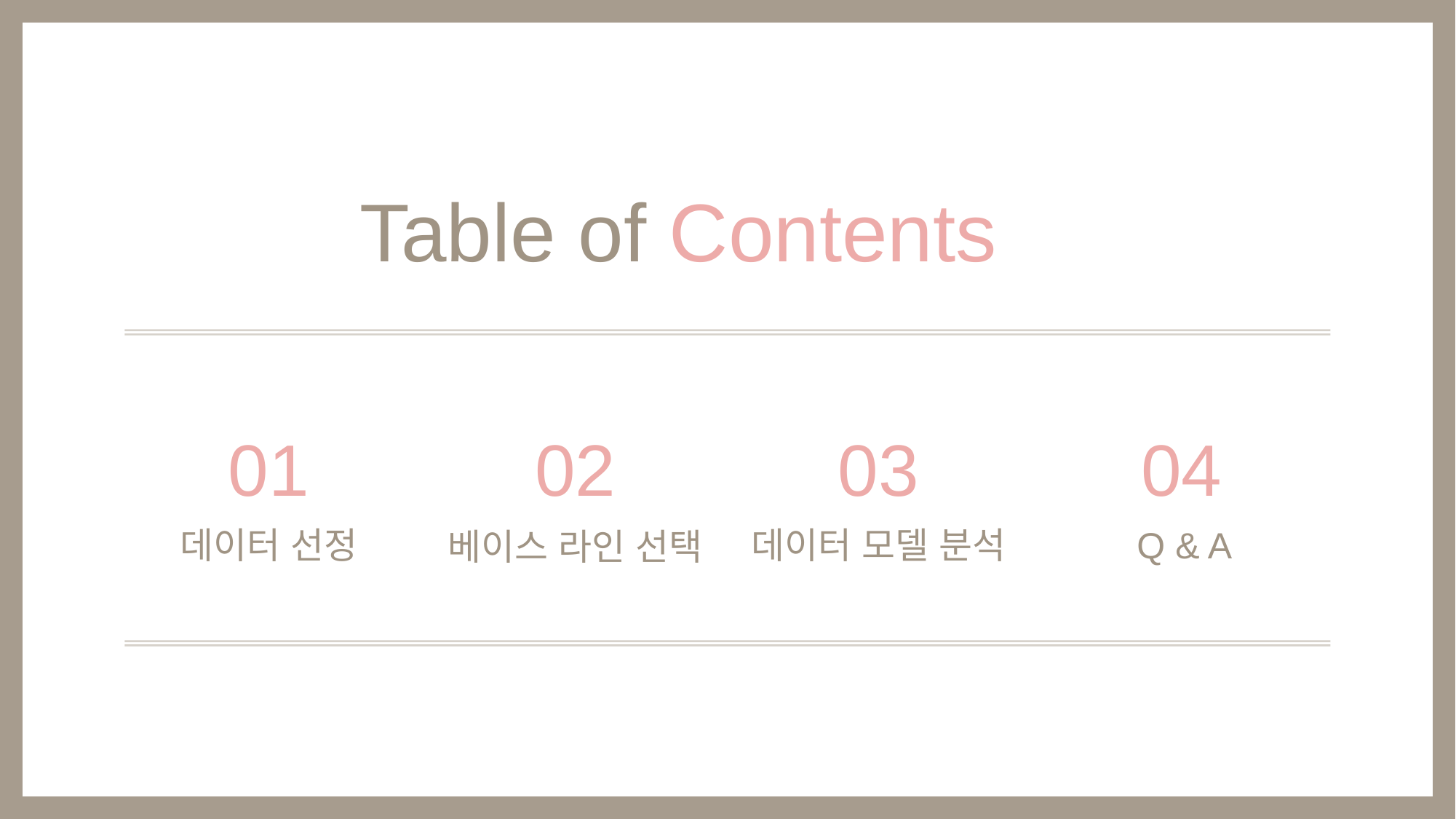

Table of Contents
01
데이터 선정
02
베이스 라인 선택
03
데이터 모델 분석
04
Q & A